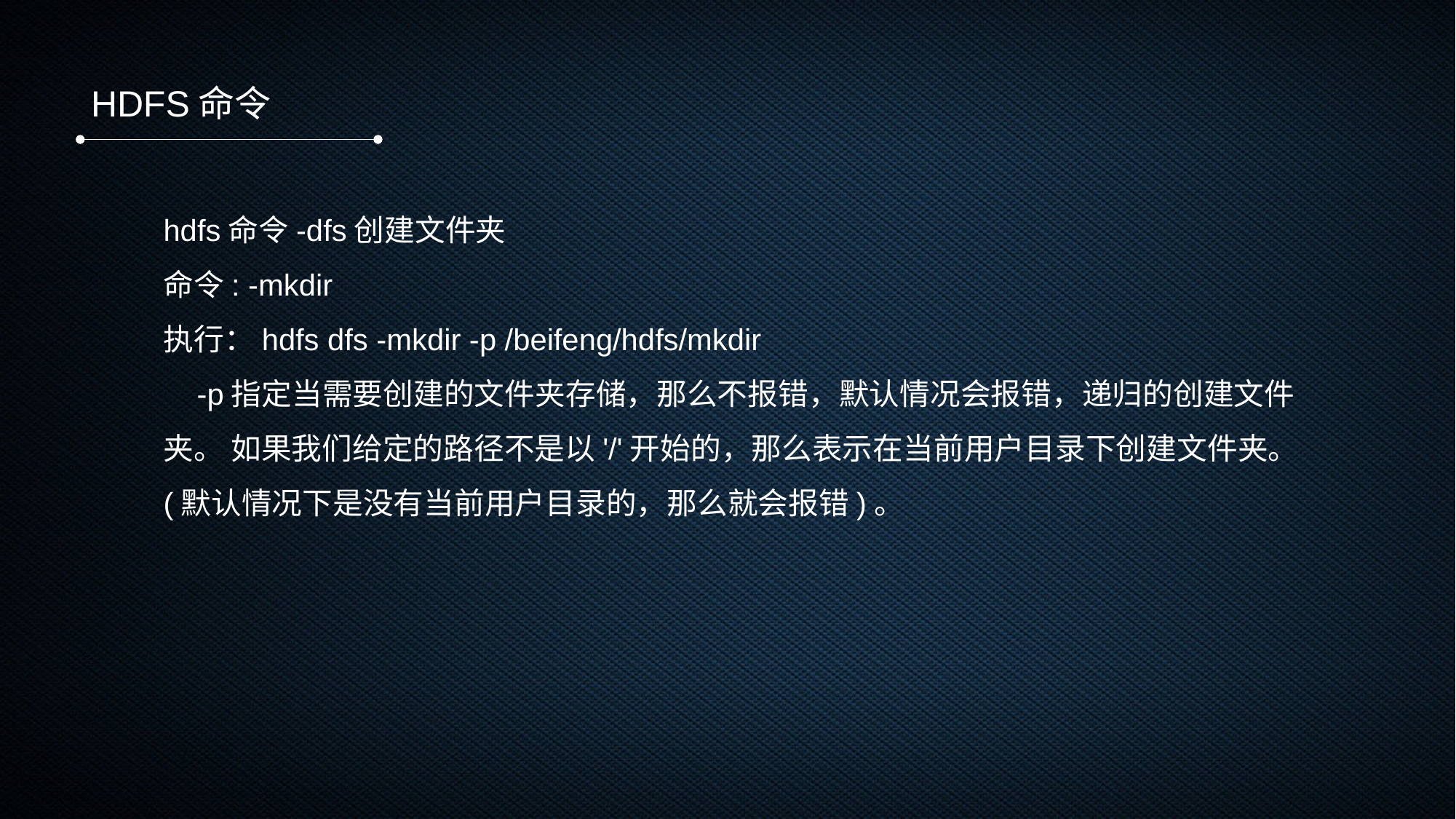

HDFS命令
hdfs命令-dfs创建文件夹
命令: -mkdir
执行：hdfs dfs -mkdir -p /beifeng/hdfs/mkdir
    -p指定当需要创建的文件夹存储，那么不报错，默认情况会报错，递归的创建文件夹。 如果我们给定的路径不是以'/'开始的，那么表示在当前用户目录下创建文件夹。(默认情况下是没有当前用户目录的，那么就会报错)。